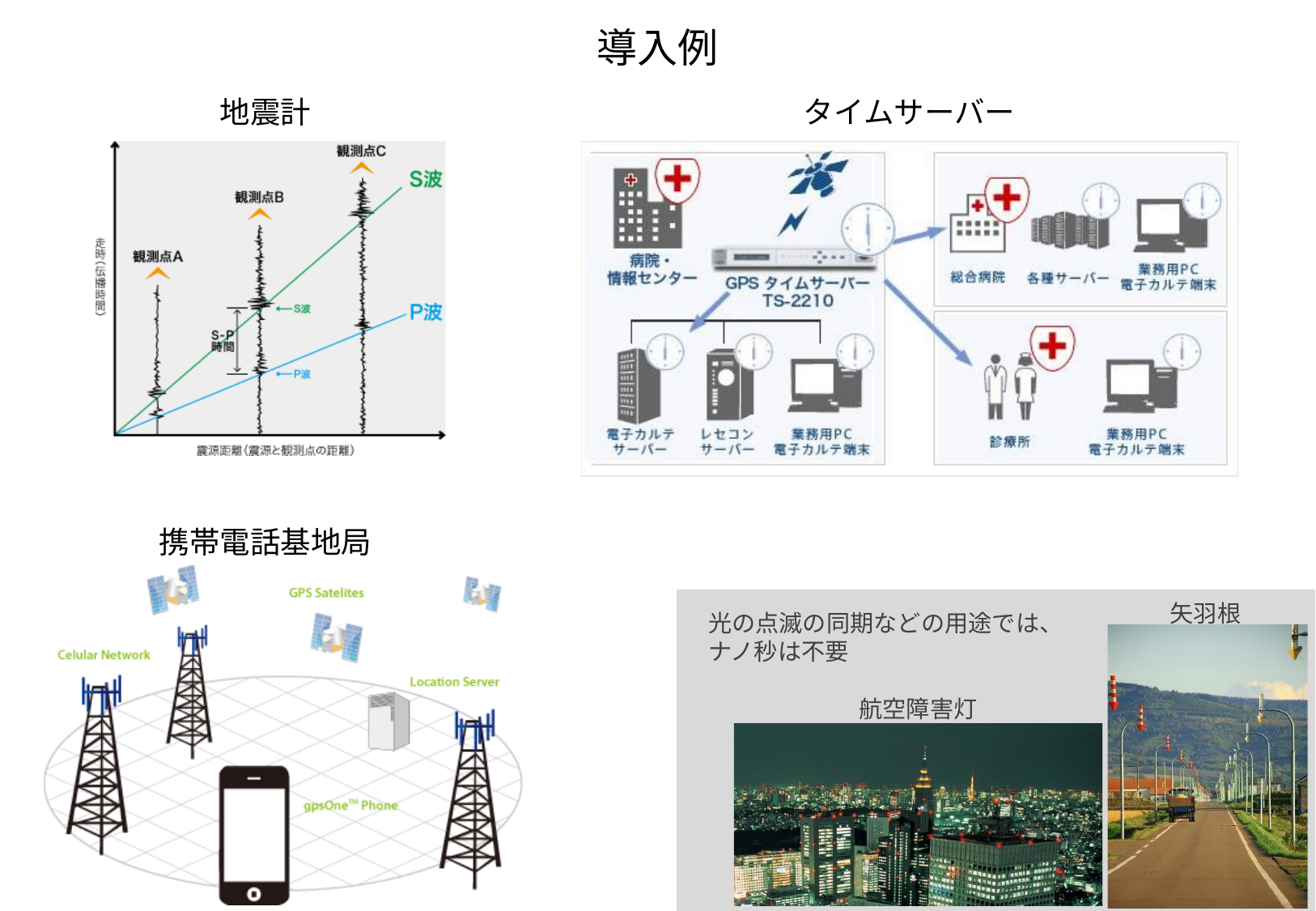

導入例
地震計
タイムサーバー

携帯電話基地局

矢羽根
光の点滅の同期などの用途では、 ナノ秒は不要
航空障害灯